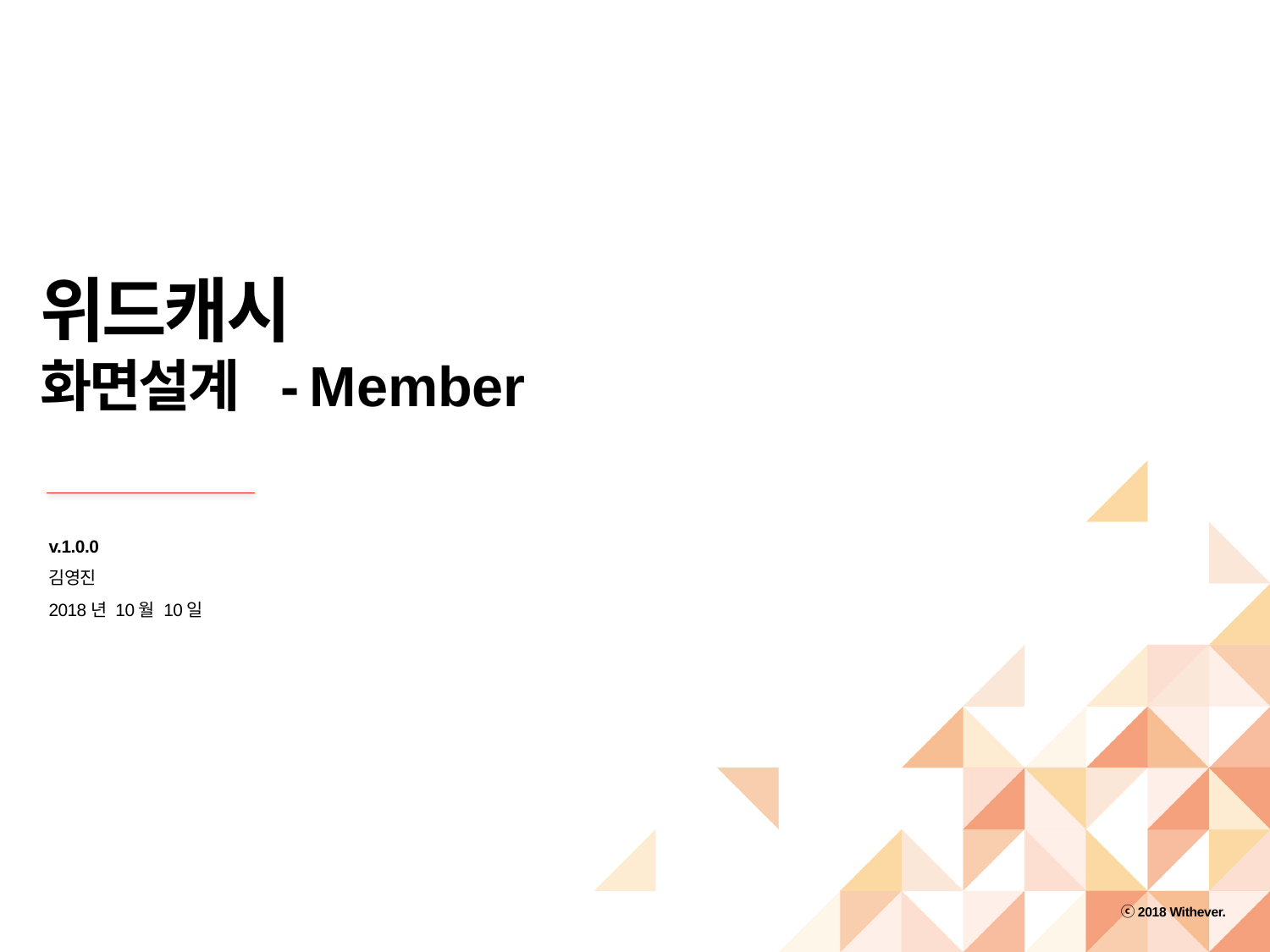

위드캐시
화면설계  - Member
v.1.0.0
김영진
2018년 10월 10일
ⓒ 2018 Withever.